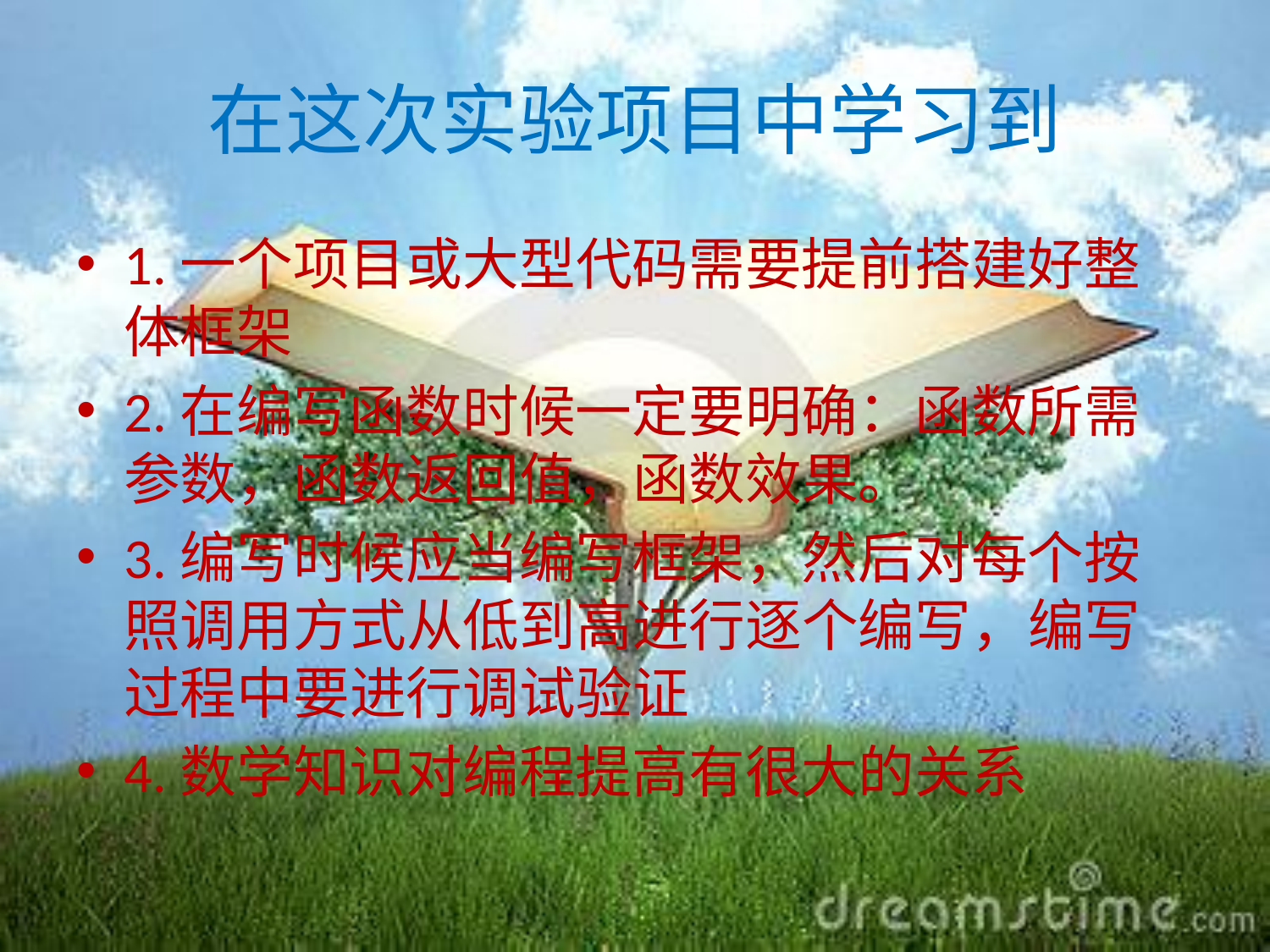

# 在这次实验项目中学习到
1.一个项目或大型代码需要提前搭建好整体框架
2.在编写函数时候一定要明确：函数所需参数，函数返回值，函数效果。
3.编写时候应当编写框架，然后对每个按照调用方式从低到高进行逐个编写，编写过程中要进行调试验证
4.数学知识对编程提高有很大的关系